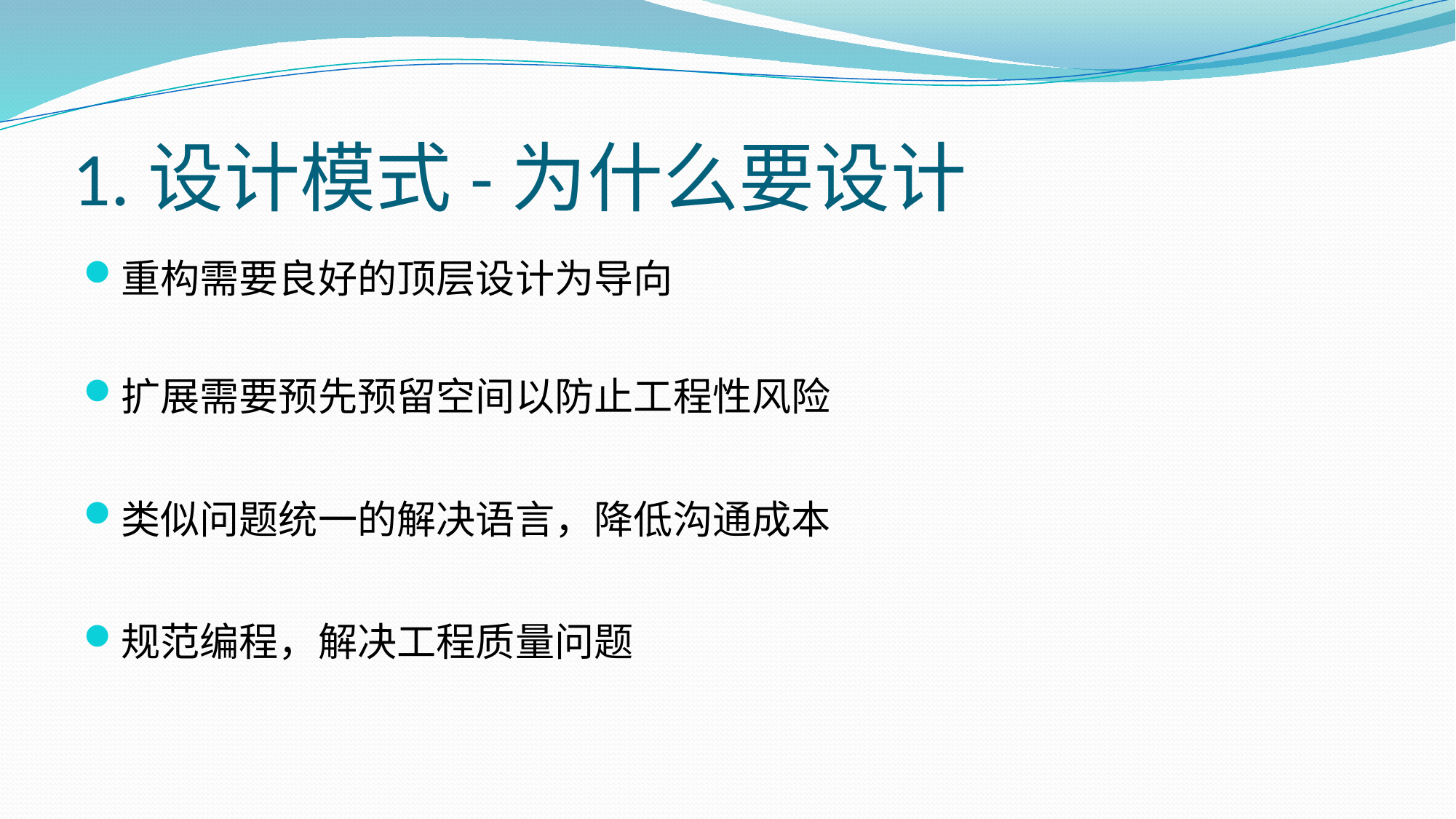

# 1.设计模式-为什么要设计
重构需要良好的顶层设计为导向

扩展需要预先预留空间以防止工程性风险
类似问题统一的解决语言，降低沟通成本
规范编程，解决工程质量问题